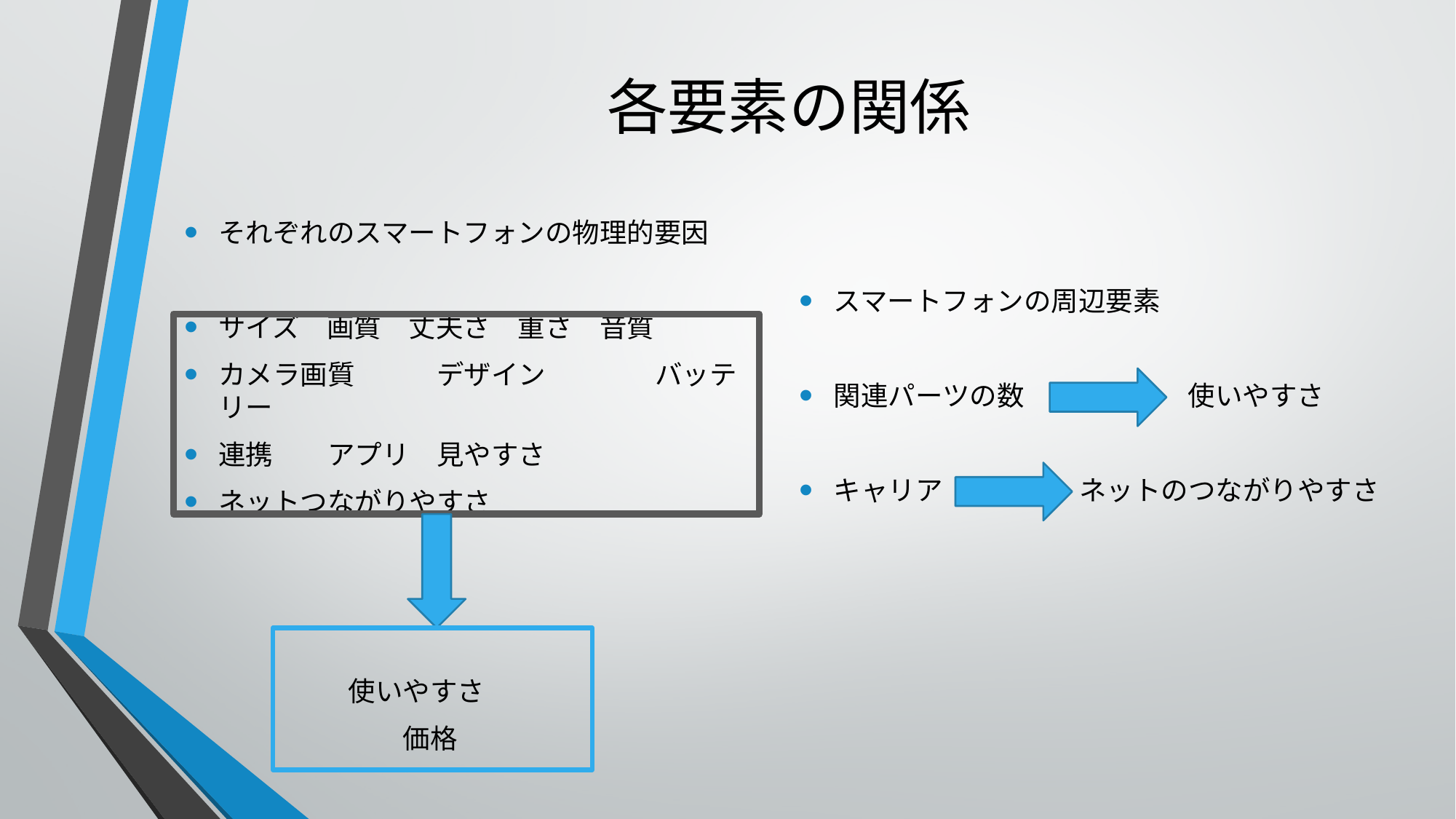

# 各要素の関係
それぞれのスマートフォンの物理的要因

サイズ　画質　丈夫さ　重さ　音質
カメラ画質	デザイン	バッテリー
連携　　アプリ　見やすさ
ネットつながりやすさ

　　　　　　使いやすさ
　　　　　　　　価格
スマートフォンの周辺要素

関連パーツの数　　　　　　使いやすさ

キャリア　　　　　ネットのつながりやすさ